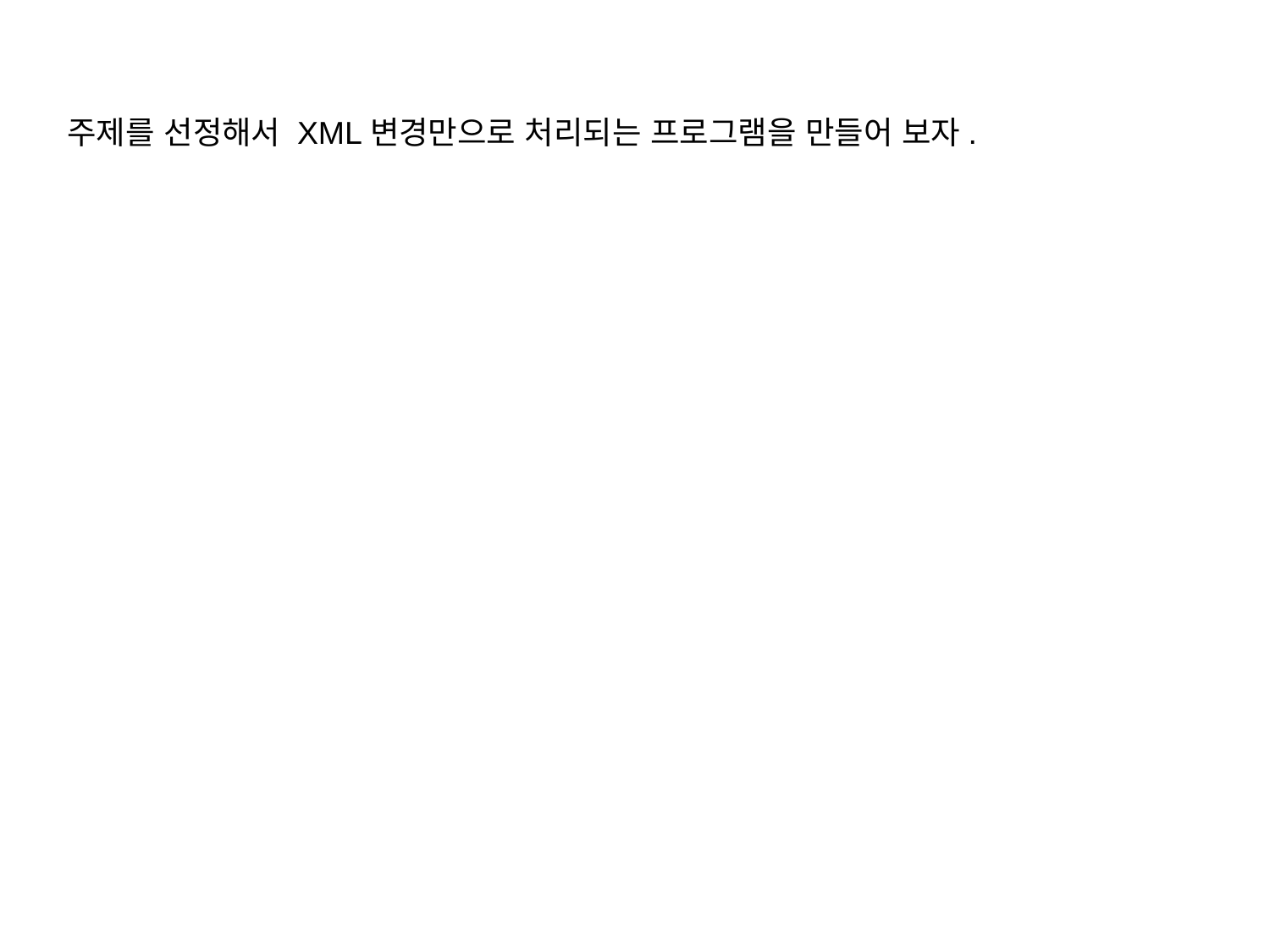

주제를 선정해서 XML변경만으로 처리되는 프로그램을 만들어 보자.